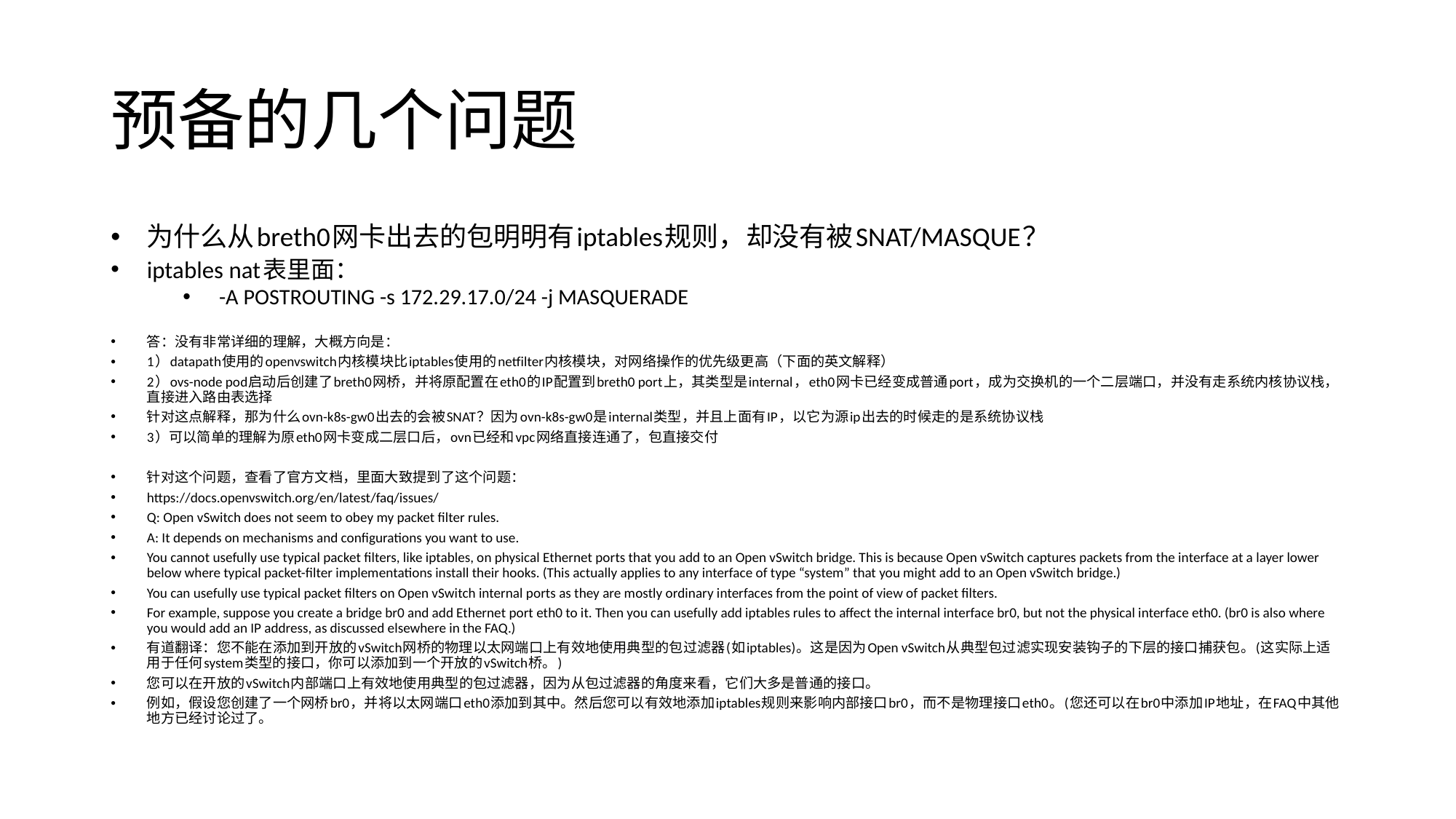

# 预备的几个问题
为什么从breth0网卡出去的包明明有iptables规则，却没有被SNAT/MASQUE？
iptables nat表里面：
-A POSTROUTING -s 172.29.17.0/24 -j MASQUERADE

答：没有非常详细的理解，大概方向是：
1）datapath使用的openvswitch内核模块比iptables使用的netfilter内核模块，对网络操作的优先级更高（下面的英文解释）
2）ovs-node pod启动后创建了breth0网桥，并将原配置在eth0的IP配置到breth0 port上，其类型是internal，eth0网卡已经变成普通port，成为交换机的一个二层端口，并没有走系统内核协议栈，直接进入路由表选择
针对这点解释，那为什么ovn-k8s-gw0出去的会被SNAT？因为ovn-k8s-gw0是internal类型，并且上面有IP，以它为源ip出去的时候走的是系统协议栈
3）可以简单的理解为原eth0网卡变成二层口后，ovn已经和vpc网络直接连通了，包直接交付

针对这个问题，查看了官方文档，里面大致提到了这个问题：
https://docs.openvswitch.org/en/latest/faq/issues/
Q: Open vSwitch does not seem to obey my packet filter rules.
A: It depends on mechanisms and configurations you want to use.
You cannot usefully use typical packet filters, like iptables, on physical Ethernet ports that you add to an Open vSwitch bridge. This is because Open vSwitch captures packets from the interface at a layer lower below where typical packet-filter implementations install their hooks. (This actually applies to any interface of type “system” that you might add to an Open vSwitch bridge.)
You can usefully use typical packet filters on Open vSwitch internal ports as they are mostly ordinary interfaces from the point of view of packet filters.
For example, suppose you create a bridge br0 and add Ethernet port eth0 to it. Then you can usefully add iptables rules to affect the internal interface br0, but not the physical interface eth0. (br0 is also where you would add an IP address, as discussed elsewhere in the FAQ.)
有道翻译：您不能在添加到开放的vSwitch网桥的物理以太网端口上有效地使用典型的包过滤器(如iptables)。这是因为Open vSwitch从典型包过滤实现安装钩子的下层的接口捕获包。(这实际上适用于任何system类型的接口，你可以添加到一个开放的vSwitch桥。)
您可以在开放的vSwitch内部端口上有效地使用典型的包过滤器，因为从包过滤器的角度来看，它们大多是普通的接口。
例如，假设您创建了一个网桥br0，并将以太网端口eth0添加到其中。然后您可以有效地添加iptables规则来影响内部接口br0，而不是物理接口eth0。(您还可以在br0中添加IP地址，在FAQ中其他地方已经讨论过了。